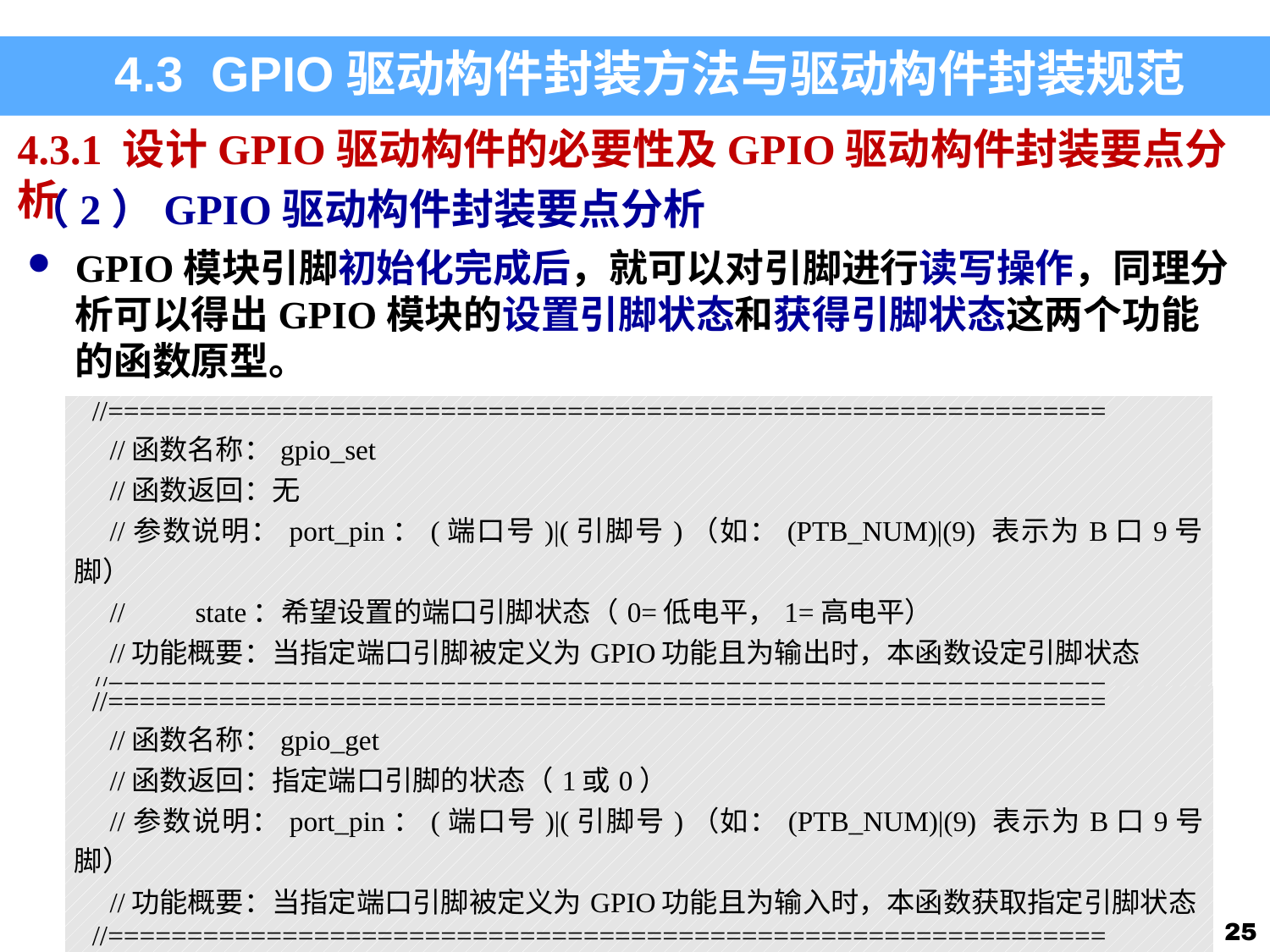

4.3  GPIO驱动构件封装方法与驱动构件封装规范
4.3.1 设计GPIO驱动构件的必要性及GPIO驱动构件封装要点分析
（2）GPIO驱动构件封装要点分析
GPIO模块引脚初始化完成后，就可以对引脚进行读写操作，同理分析可以得出GPIO模块的设置引脚状态和获得引脚状态这两个功能的函数原型。
| //=============================================================== //函数名称：gpio\_set //函数返回：无 //参数说明：port\_pin：(端口号)|(引脚号)（如：(PTB\_NUM)|(9) 表示为B口9号脚） // state：希望设置的端口引脚状态（0=低电平，1=高电平） //功能概要：当指定端口引脚被定义为GPIO功能且为输出时，本函数设定引脚状态 //=============================================================== void gpio\_set(uint\_16 port\_pin, uint\_8 state); |
| --- |
| //=============================================================== //函数名称：gpio\_get //函数返回：指定端口引脚的状态（1或0） //参数说明：port\_pin：(端口号)|(引脚号)（如：(PTB\_NUM)|(9) 表示为B口9号脚） //功能概要：当指定端口引脚被定义为GPIO功能且为输入时，本函数获取指定引脚状态 //=============================================================== uint\_8 gpio\_get(uint\_16 port\_pin); |
| --- |
25